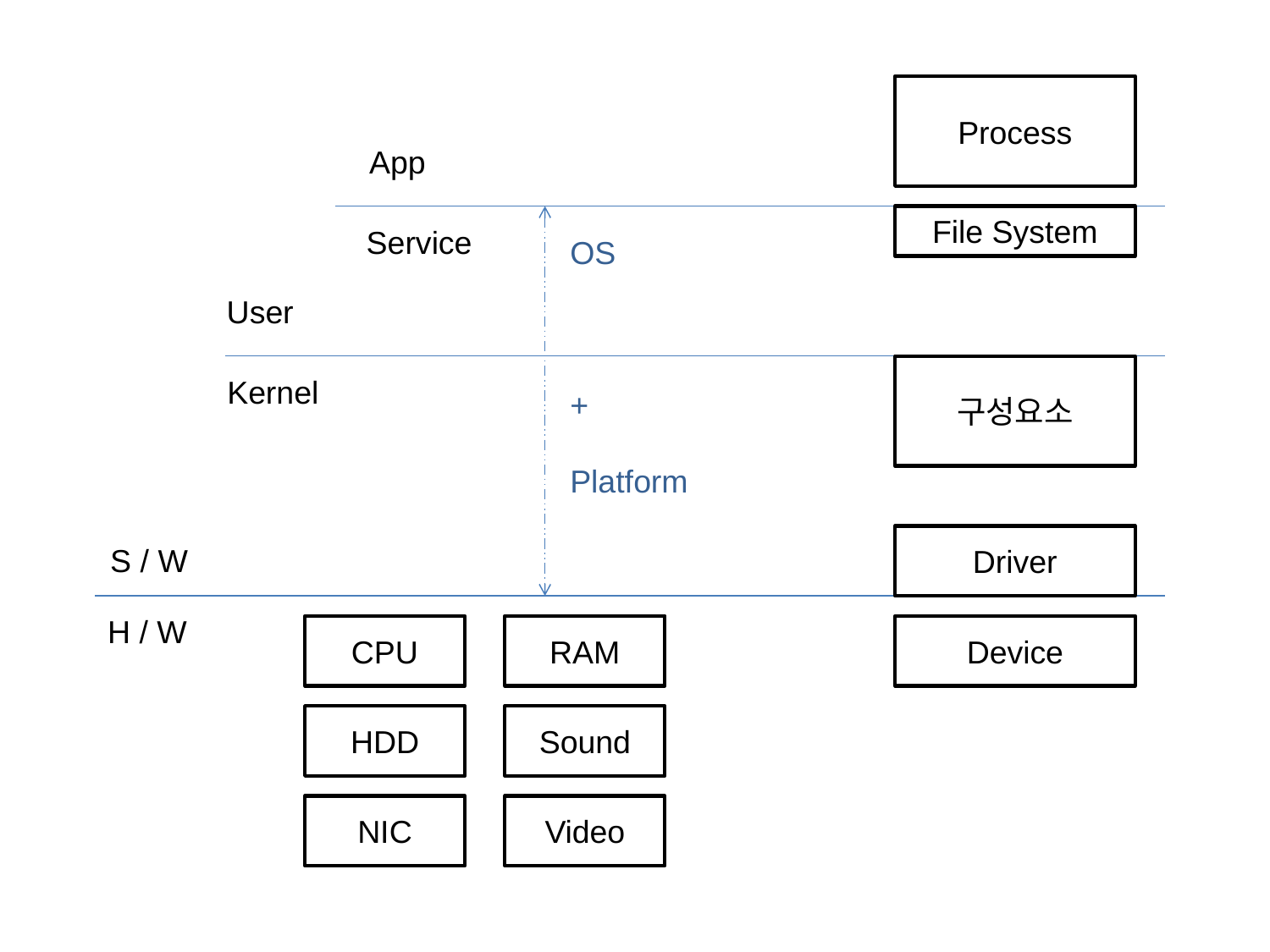

Process
App
File System
Service
OS

+

Platform
User
구성요소
Kernel
Driver
S / W
H / W
CPU
RAM
Device
HDD
Sound
NIC
Video